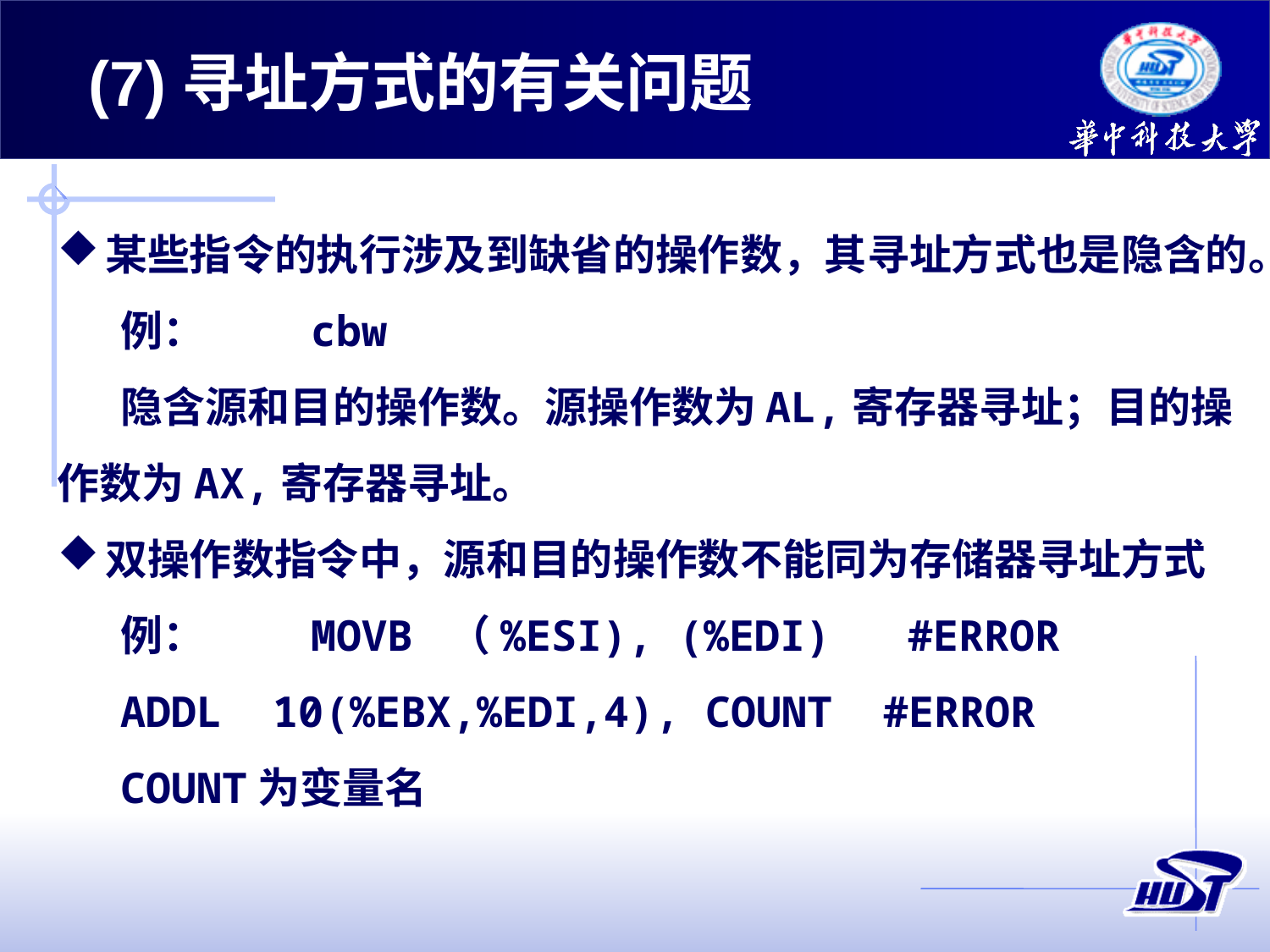

(7)寻址方式的有关问题
某些指令的执行涉及到缺省的操作数，其寻址方式也是隐含的。
例：	cbw
隐含源和目的操作数。源操作数为AL,寄存器寻址；目的操作数为AX,寄存器寻址。
双操作数指令中，源和目的操作数不能同为存储器寻址方式
例：	MOVB （%ESI), (%EDI)   #ERROR
ADDL  10(%EBX,%EDI,4), COUNT  #ERROR
COUNT为变量名